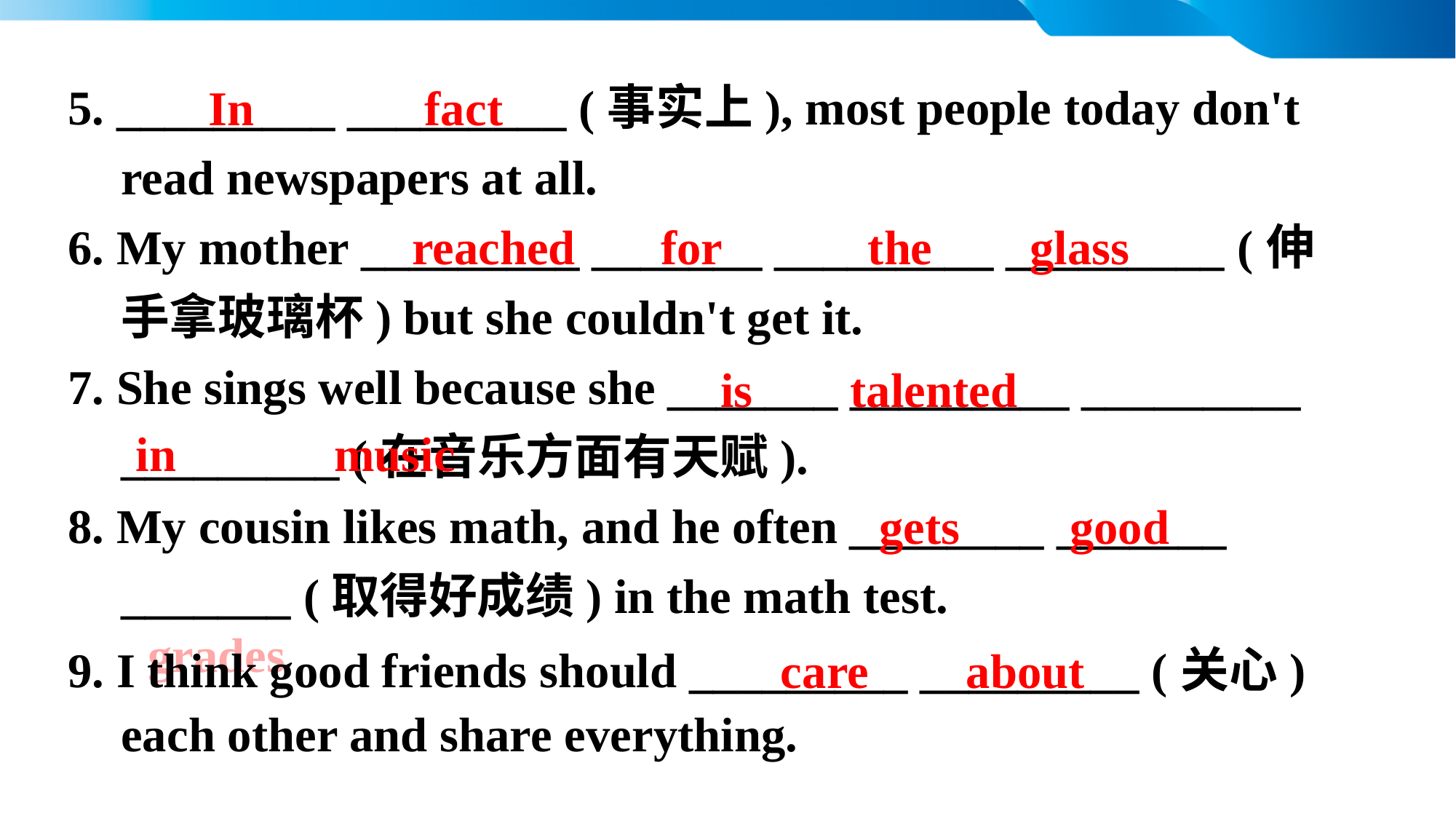

5. _________ _________ (事实上), most people today don't read newspapers at all.
6. My mother _________ _______ _________ _________ (伸手拿玻璃杯) but she couldn't get it.
7. She sings well because she _______ _________ _________ _________ (在音乐方面有天赋).
8. My cousin likes math, and he often ________ _______ _______ (取得好成绩) in the math test.
In              fact
                  reached       for            the        glass
                                                is        talented           in             music
                                                             gets         good
 grades
9. I think good friends should _________ _________ (关心) each other and share everything.
care        about